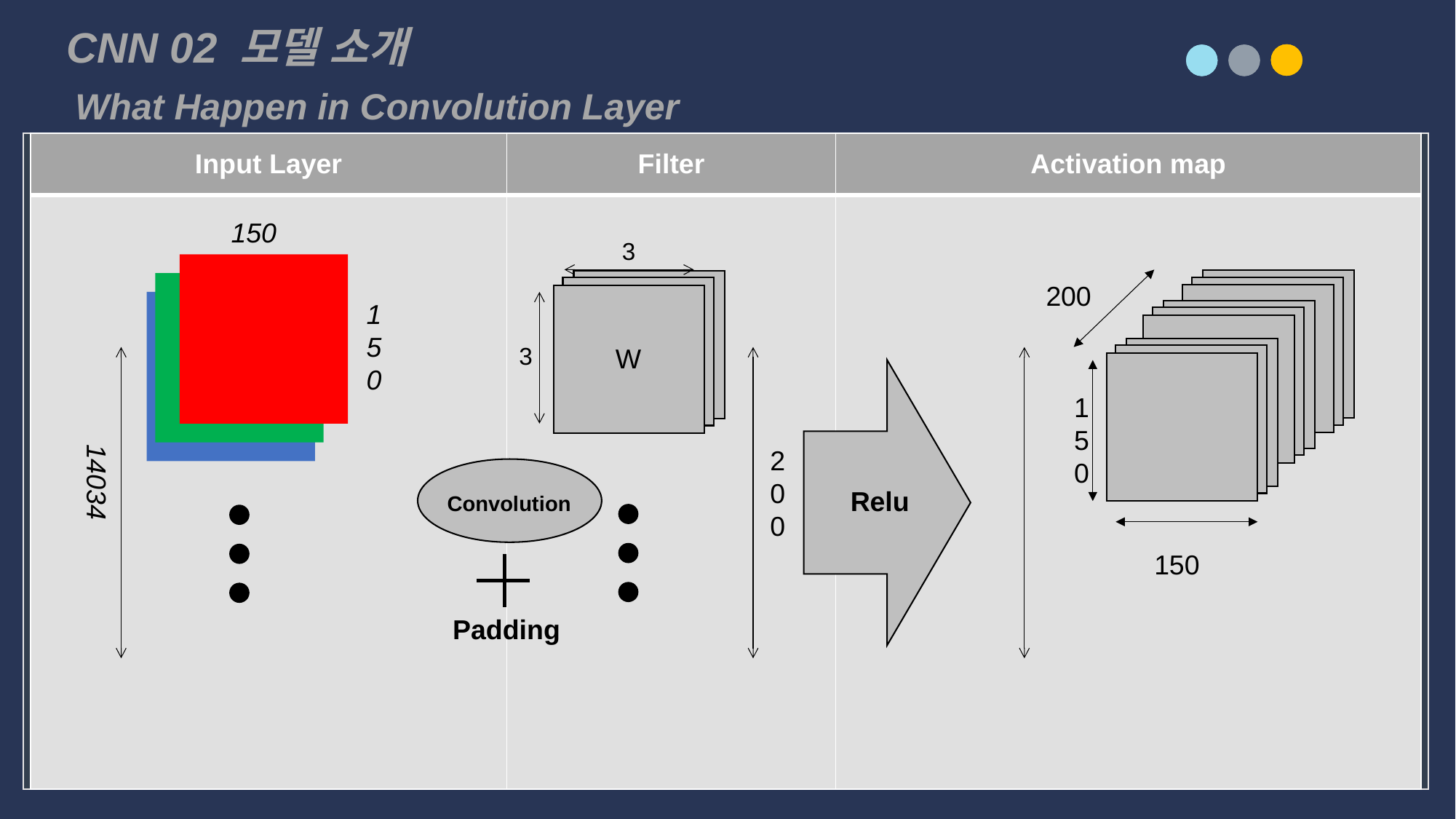

CNN 02 모델 소개

What Happen in Convolution Layer

| Input Layer | Filter | Activation map |
| --- | --- | --- |
|  |  |  |
150
3

W
14034
200
1
5
0

3

Relu
150
200

Convolution

150
Padding